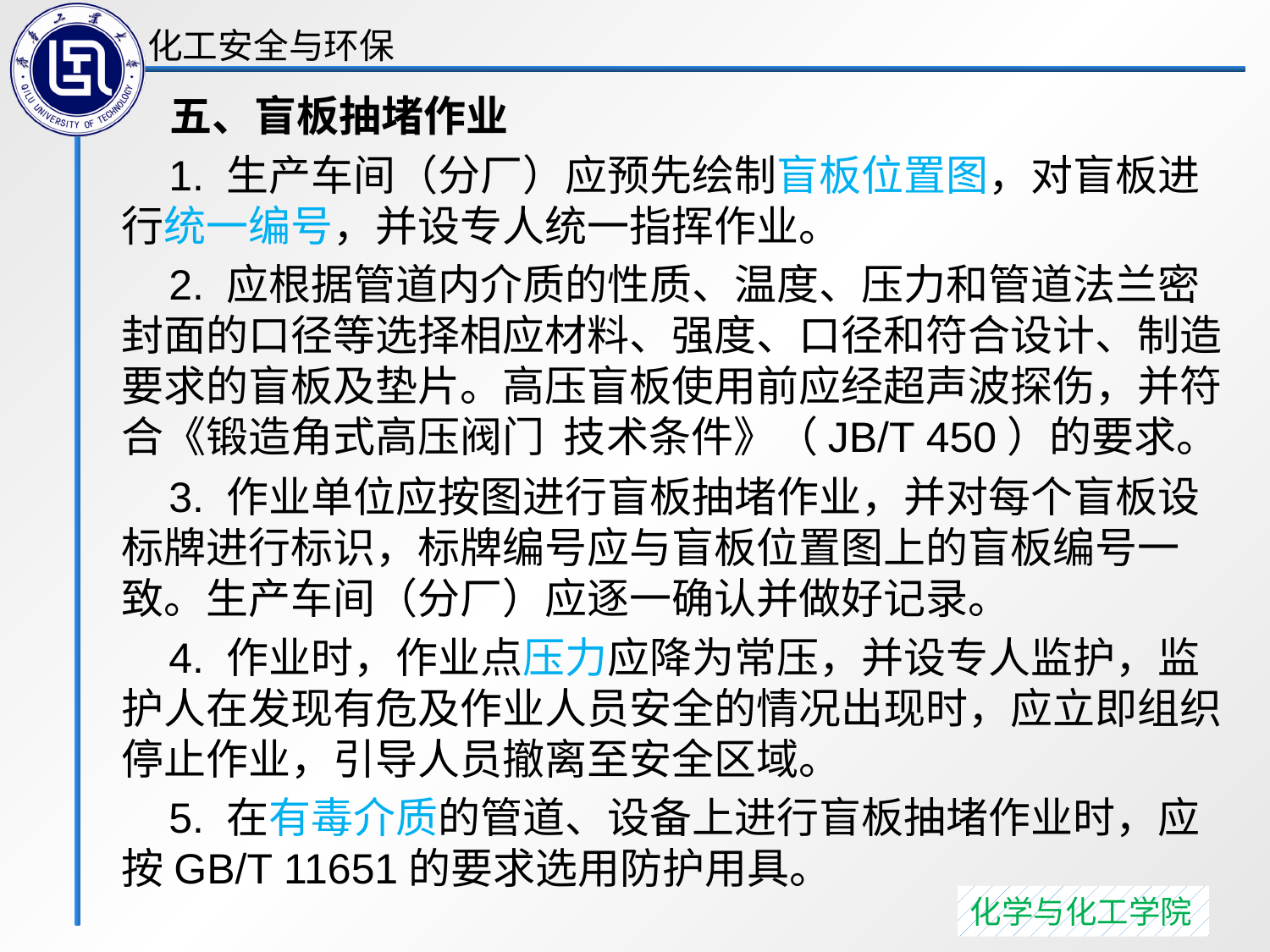

五、盲板抽堵作业
    1. 生产车间（分厂）应预先绘制盲板位置图，对盲板进行统一编号，并设专人统一指挥作业。
    2. 应根据管道内介质的性质、温度、压力和管道法兰密封面的口径等选择相应材料、强度、口径和符合设计、制造要求的盲板及垫片。高压盲板使用前应经超声波探伤，并符合《锻造角式高压阀门  技术条件》（JB/T 450）的要求。
    3. 作业单位应按图进行盲板抽堵作业，并对每个盲板设标牌进行标识，标牌编号应与盲板位置图上的盲板编号一致。生产车间（分厂）应逐一确认并做好记录。
    4. 作业时，作业点压力应降为常压，并设专人监护，监护人在发现有危及作业人员安全的情况出现时，应立即组织停止作业，引导人员撤离至安全区域。
    5. 在有毒介质的管道、设备上进行盲板抽堵作业时，应按GB/T 11651的要求选用防护用具。